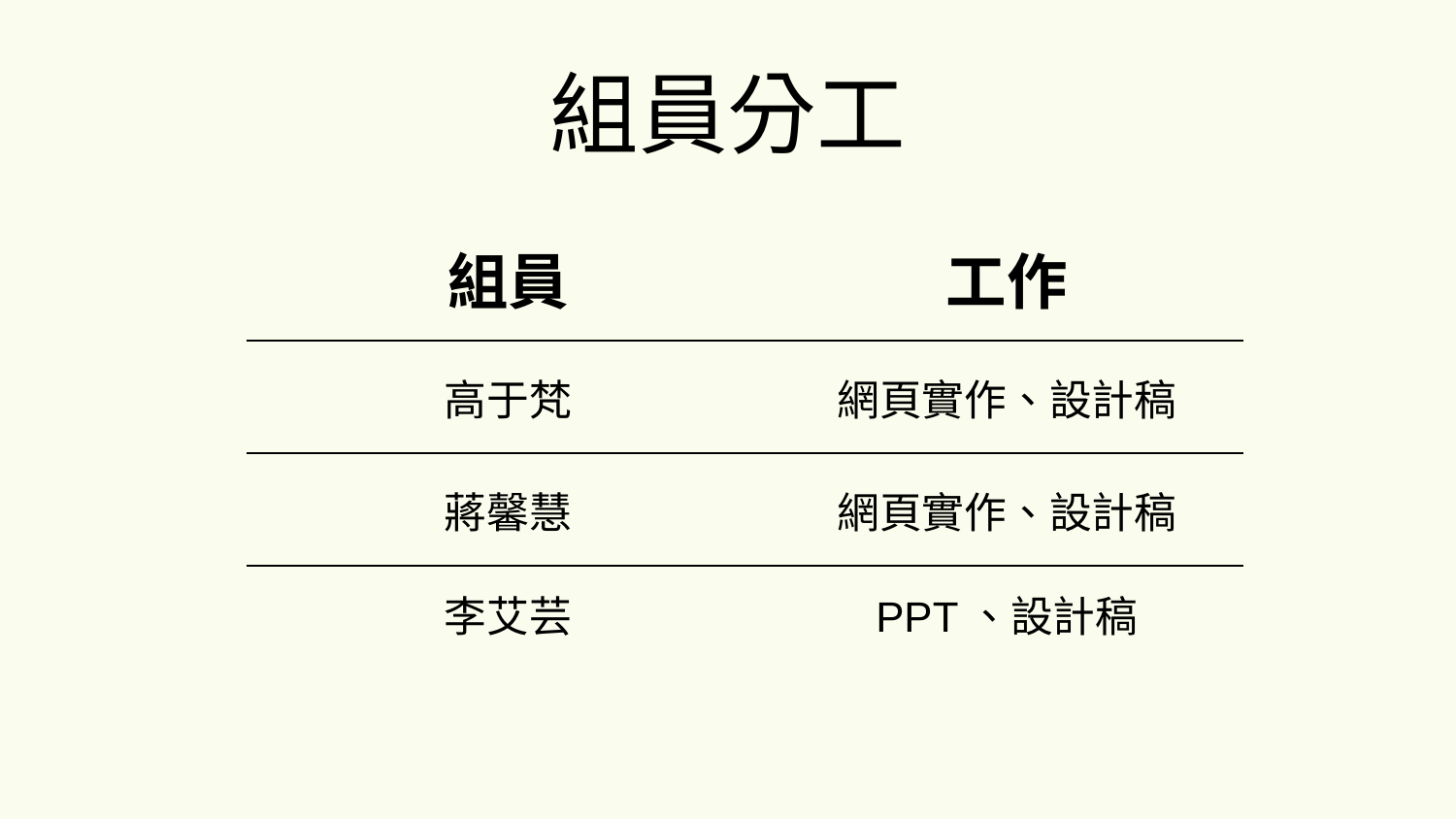

# 組員分工
| 組員 | 工作 |
| --- | --- |
| 高于梵 | 網頁實作、設計稿 |
| 蔣馨慧 | 網頁實作、設計稿 |
| 李艾芸 | PPT、設計稿 |